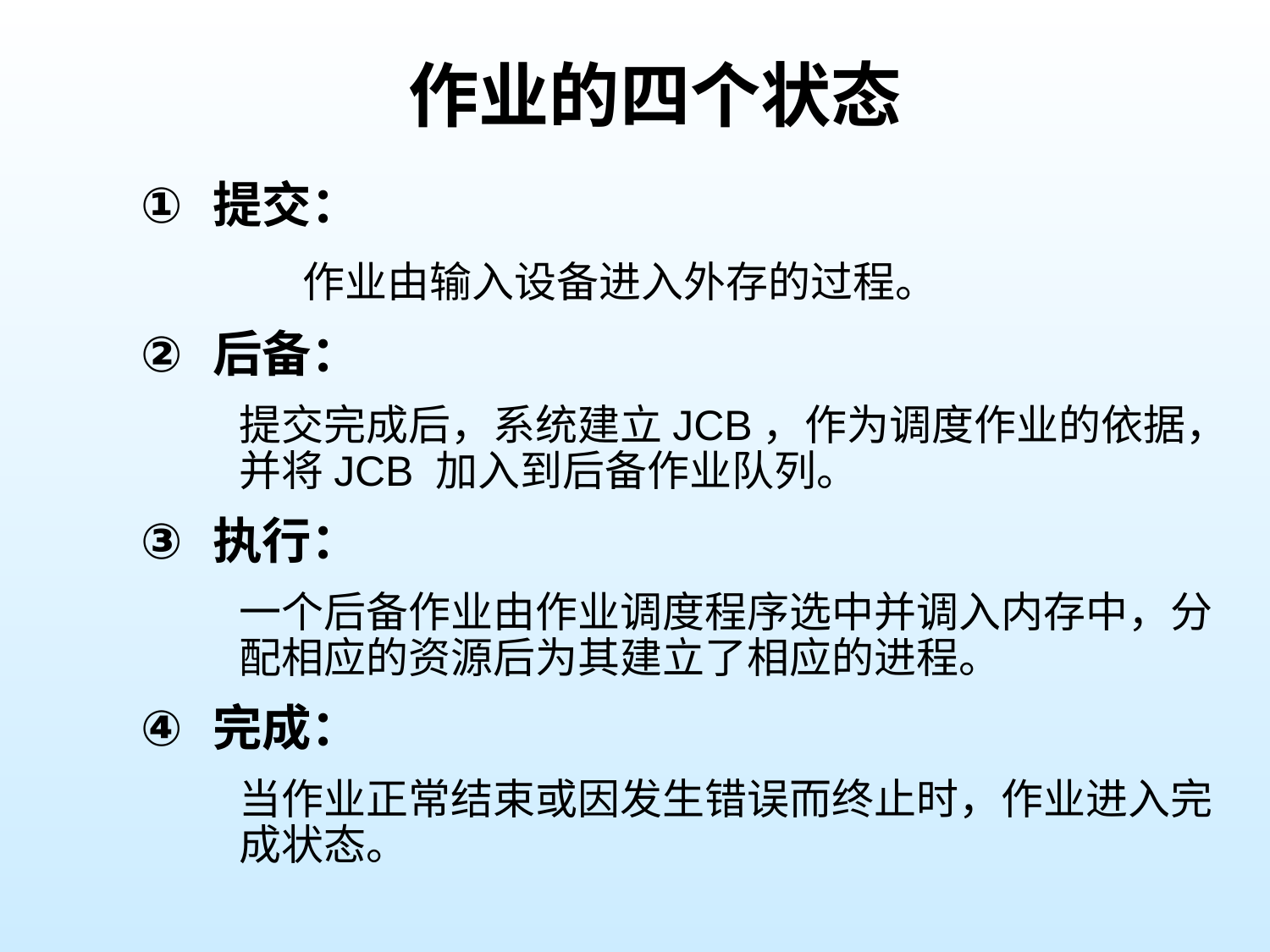

# 作业的四个状态
提交：
	  作业由输入设备进入外存的过程。
后备：
提交完成后，系统建立JCB，作为调度作业的依据，并将JCB 加入到后备作业队列。
执行：
一个后备作业由作业调度程序选中并调入内存中，分配相应的资源后为其建立了相应的进程。
完成：
当作业正常结束或因发生错误而终止时，作业进入完成状态。